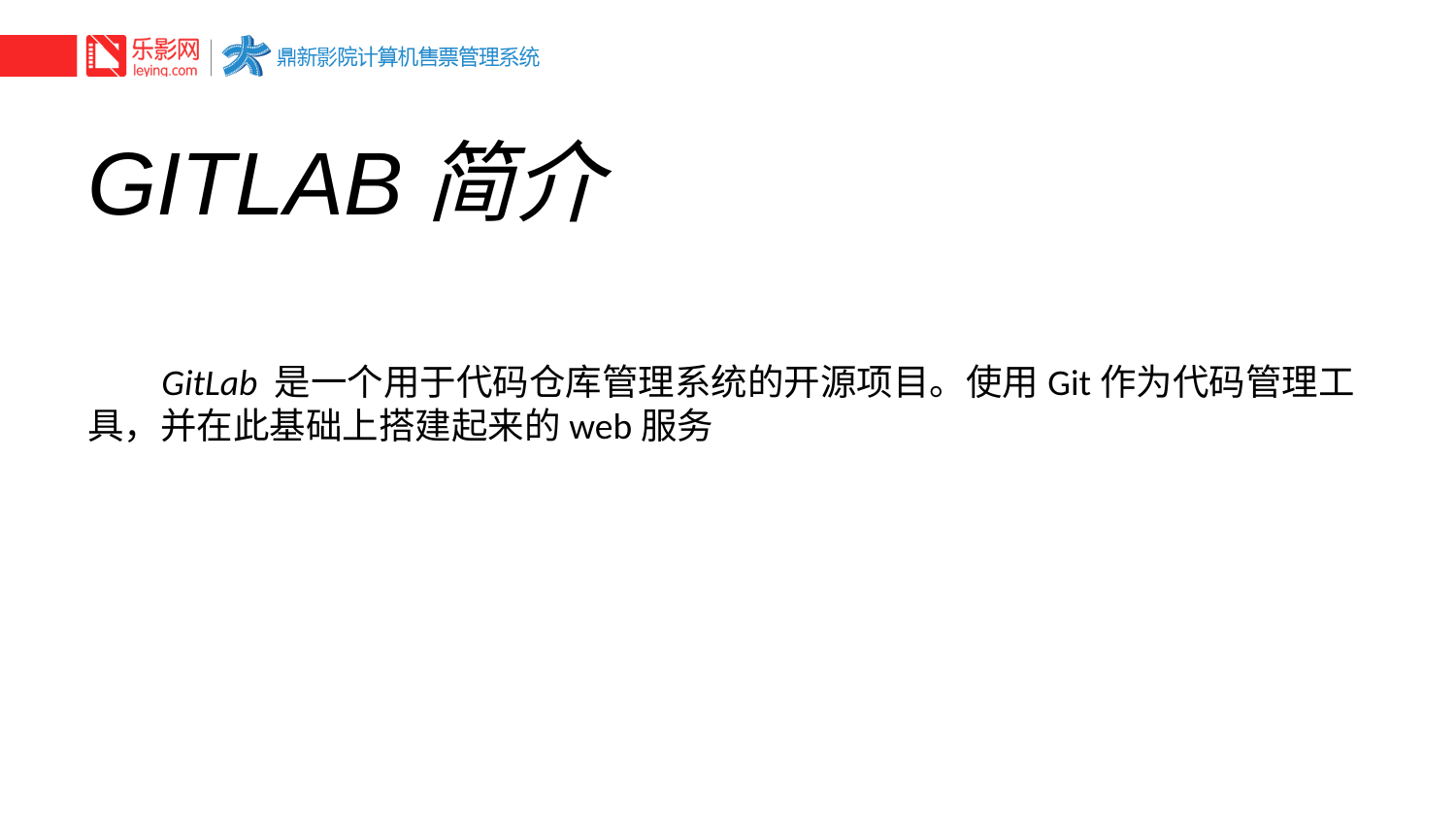

# GITLAB简介
         GitLab 是一个用于代码仓库管理系统的开源项目。使用Git作为代码管理工具，并在此基础上搭建起来的web服务